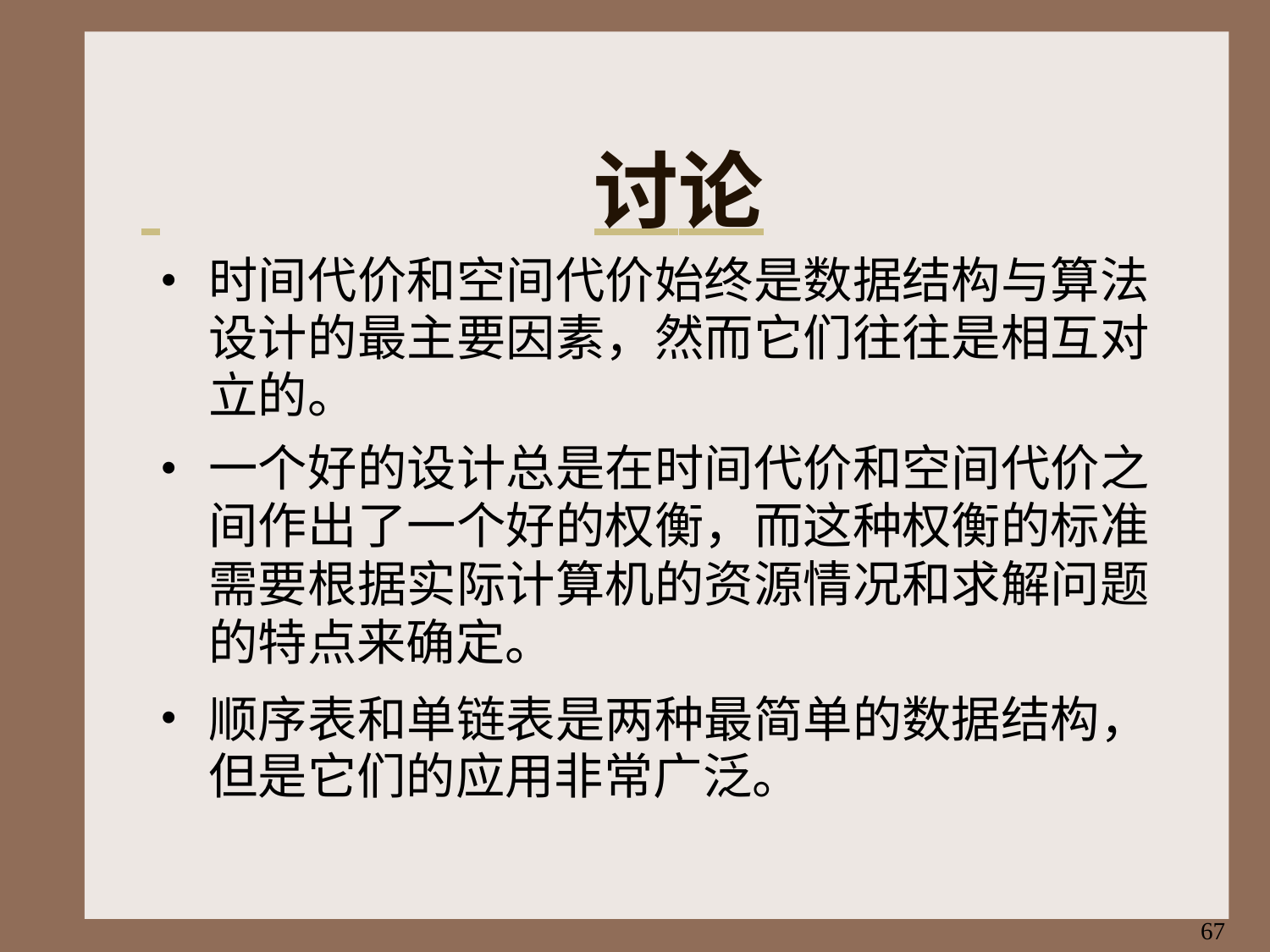

# 讨论
时间代价和空间代价始终是数据结构与算法 设计的最主要因素，然而它们往往是相互对 立的。
一个好的设计总是在时间代价和空间代价之 间作出了一个好的权衡，而这种权衡的标准 需要根据实际计算机的资源情况和求解问题 的特点来确定。
顺序表和单链表是两种最简单的数据结构， 但是它们的应用非常广泛。
67